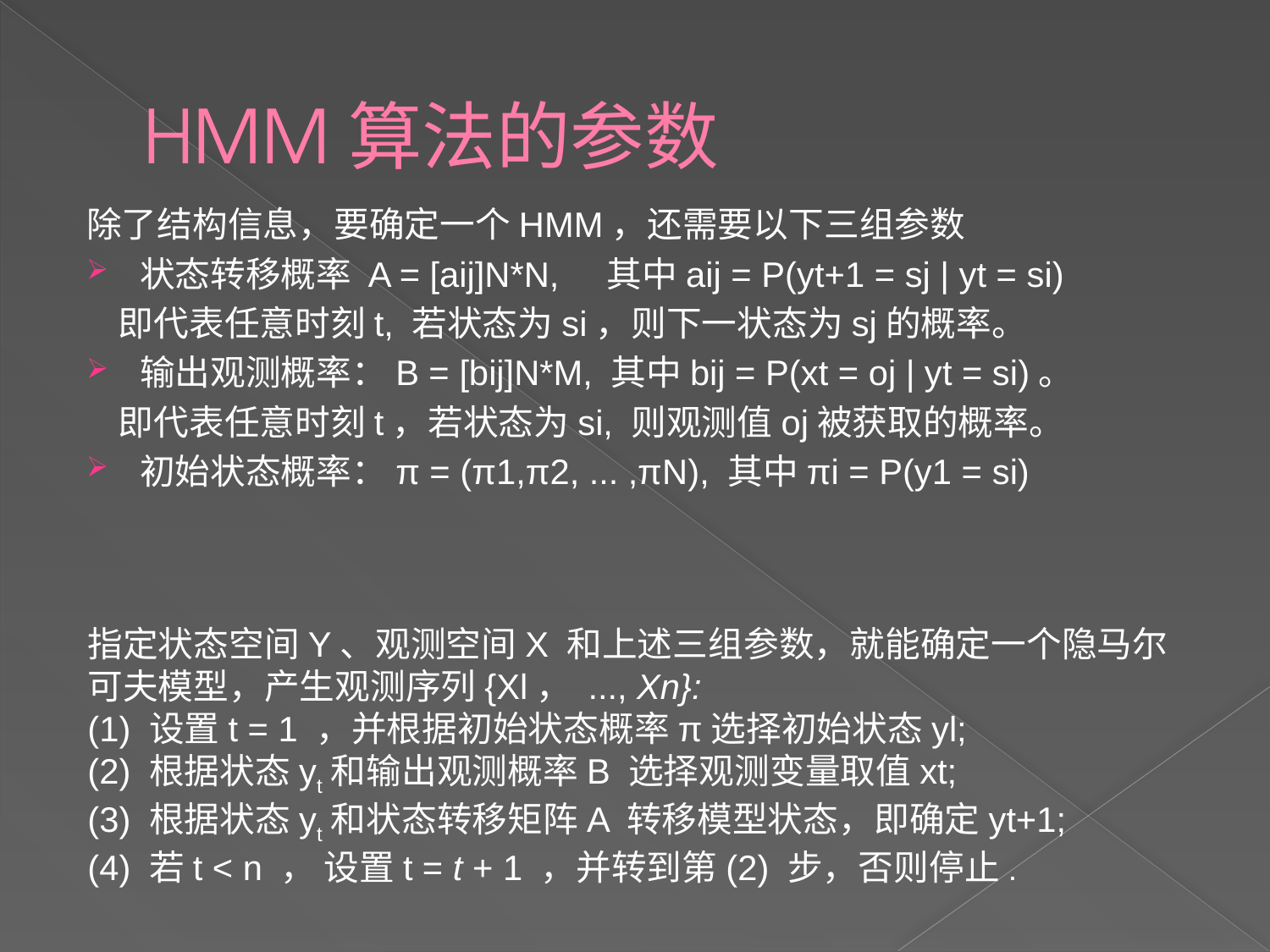

# HMM算法的参数
除了结构信息，要确定一个HMM，还需要以下三组参数
状态转移概率 A = [aij]N*N,    其中aij = P(yt+1 = sj | yt = si)
   即代表任意时刻t, 若状态为si，则下一状态为sj的概率。
输出观测概率：B = [bij]N*M, 其中bij = P(xt = oj | yt = si)。
   即代表任意时刻t，若状态为si, 则观测值oj被获取的概率。
初始状态概率：π = (π1,π2, ... ,πN), 其中πi = P(y1 = si)
指定状态空间Y、观测空间X 和上述三组参数，就能确定一个隐马尔
可夫模型，产生观测序列{Xl， ..., Xn}:
(1) 设置t = 1 ，并根据初始状态概率π选择初始状态yl;
(2) 根据状态yt和输出观测概率B 选择观测变量取值xt;
(3) 根据状态yt和状态转移矩阵A 转移模型状态，即确定yt+1;
(4) 若t < n ， 设置t = t + 1 ，并转到第(2) 步，否则停止.